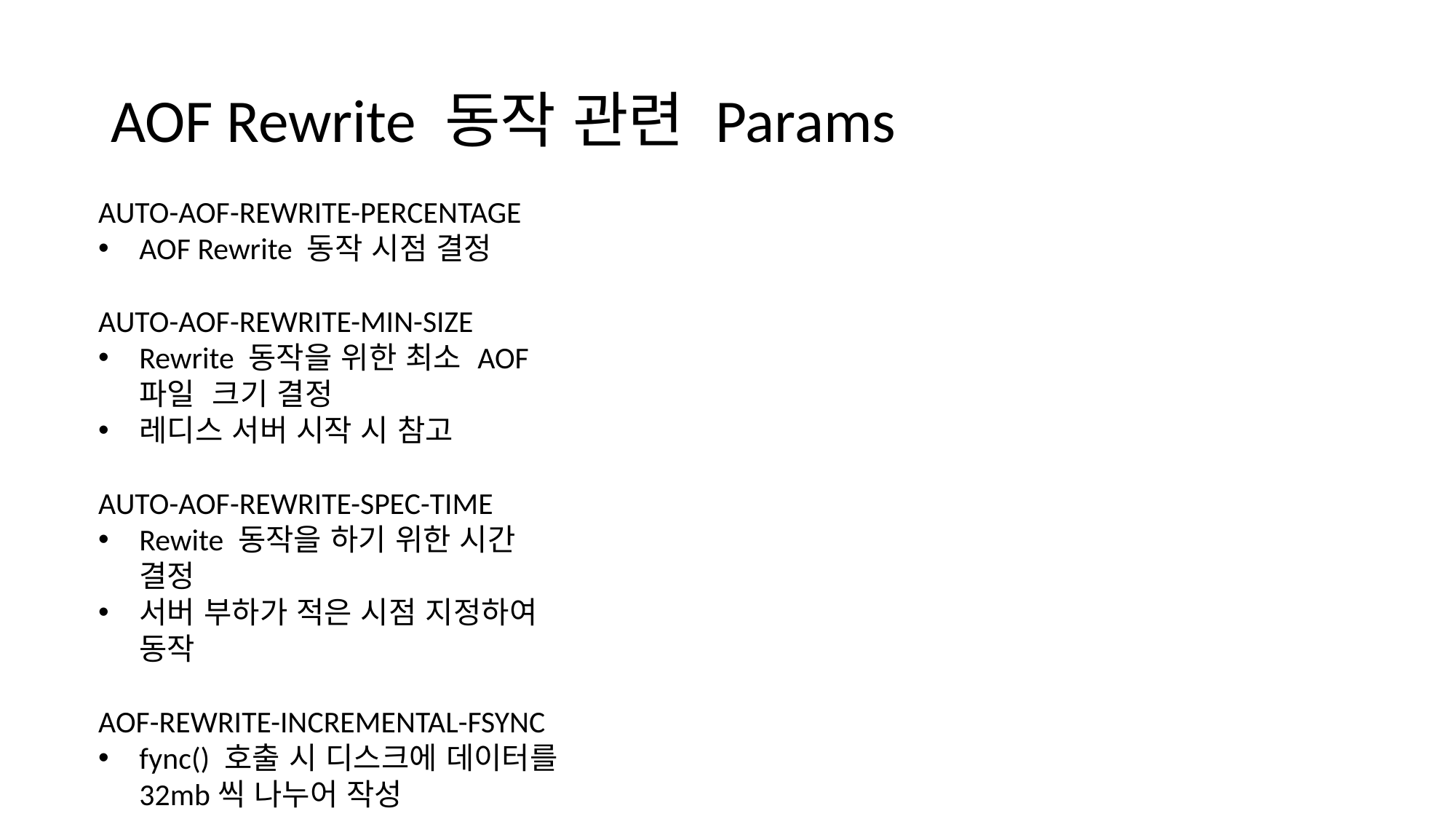

# AOF Rewrite 동작 관련 Params
AUTO-AOF-REWRITE-PERCENTAGE
AOF Rewrite 동작 시점 결정

AUTO-AOF-REWRITE-MIN-SIZE
Rewrite 동작을 위한 최소 AOF 파일  크기 결정
레디스 서버 시작 시 참고

AUTO-AOF-REWRITE-SPEC-TIME
Rewite 동작을 하기 위한 시간 결정
서버 부하가 적은 시점 지정하여 동작

AOF-REWRITE-INCREMENTAL-FSYNC
fync() 호출 시 디스크에 데이터를 32mb씩 나누어 작성